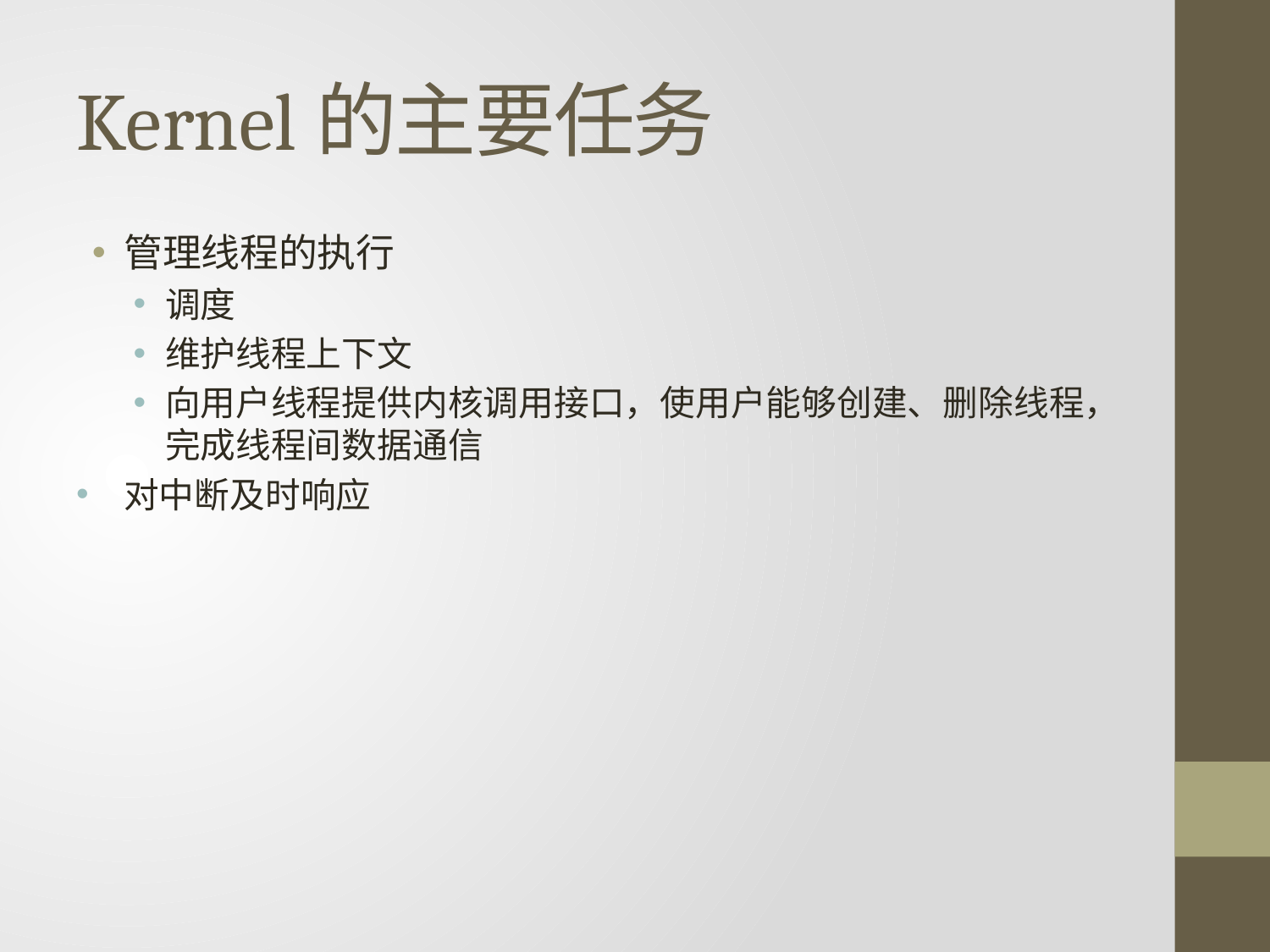

# Kernel的主要任务
管理线程的执行
调度
维护线程上下文
向用户线程提供内核调用接口，使用户能够创建、删除线程，完成线程间数据通信
对中断及时响应